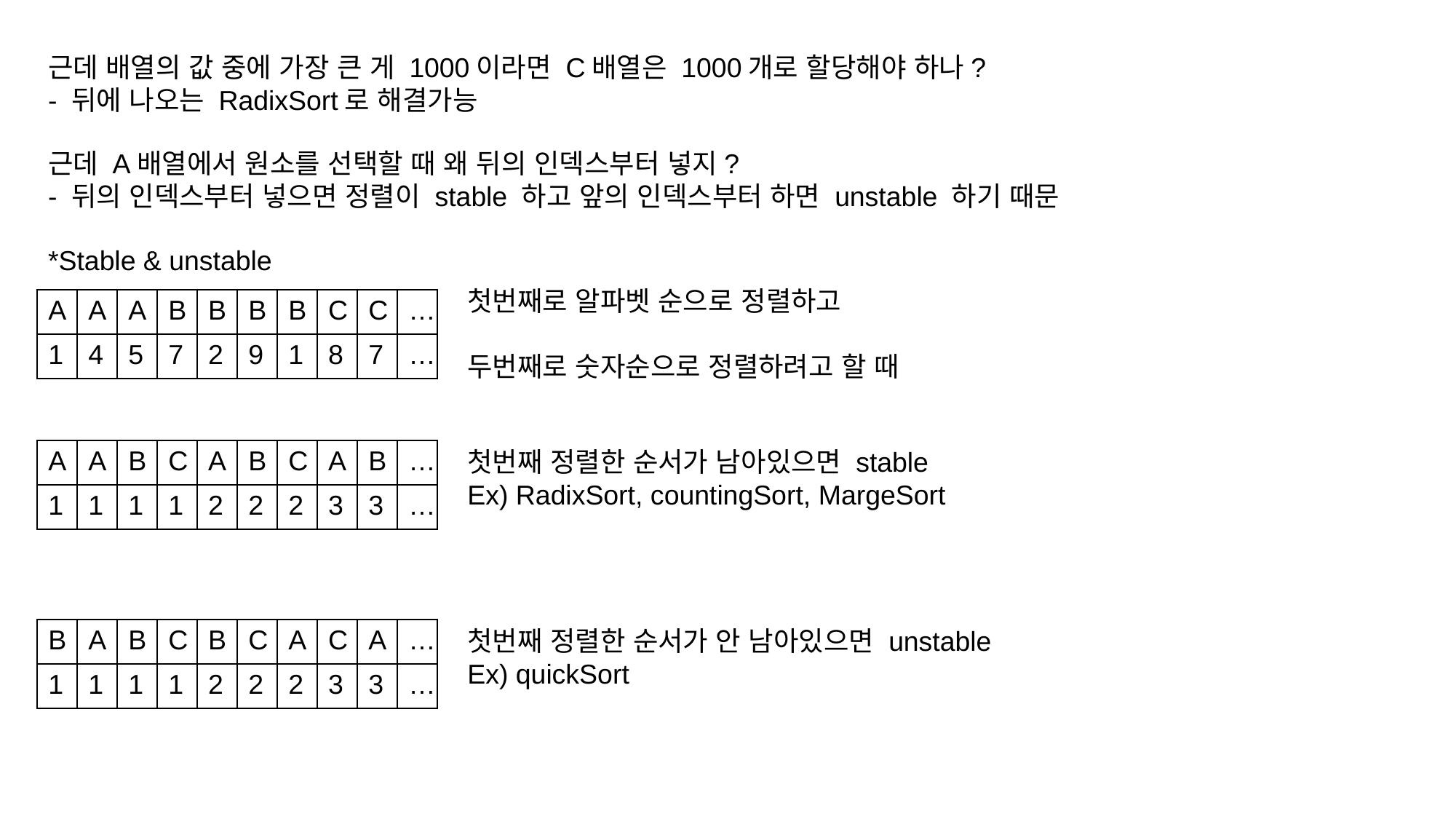

근데 배열의 값 중에 가장 큰 게 1000이라면 C배열은 1000개로 할당해야 하나?
- 뒤에 나오는 RadixSort로 해결가능
근데 A배열에서 원소를 선택할 때 왜 뒤의 인덱스부터 넣지?
- 뒤의 인덱스부터 넣으면 정렬이 stable 하고 앞의 인덱스부터 하면 unstable 하기 때문
*Stable & unstable
첫번째로 알파벳 순으로 정렬하고

두번째로 숫자순으로 정렬하려고 할 때
| A | A | A | B | B | B | B | C | C | … |
| --- | --- | --- | --- | --- | --- | --- | --- | --- | --- |
| 1 | 4 | 5 | 7 | 2 | 9 | 1 | 8 | 7 | … |
첫번째 정렬한 순서가 남아있으면 stable
Ex) RadixSort, countingSort, MargeSort
| A | A | B | C | A | B | C | A | B | … |
| --- | --- | --- | --- | --- | --- | --- | --- | --- | --- |
| 1 | 1 | 1 | 1 | 2 | 2 | 2 | 3 | 3 | … |
첫번째 정렬한 순서가 안 남아있으면 unstable
Ex) quickSort
| B | A | B | C | B | C | A | C | A | … |
| --- | --- | --- | --- | --- | --- | --- | --- | --- | --- |
| 1 | 1 | 1 | 1 | 2 | 2 | 2 | 3 | 3 | … |